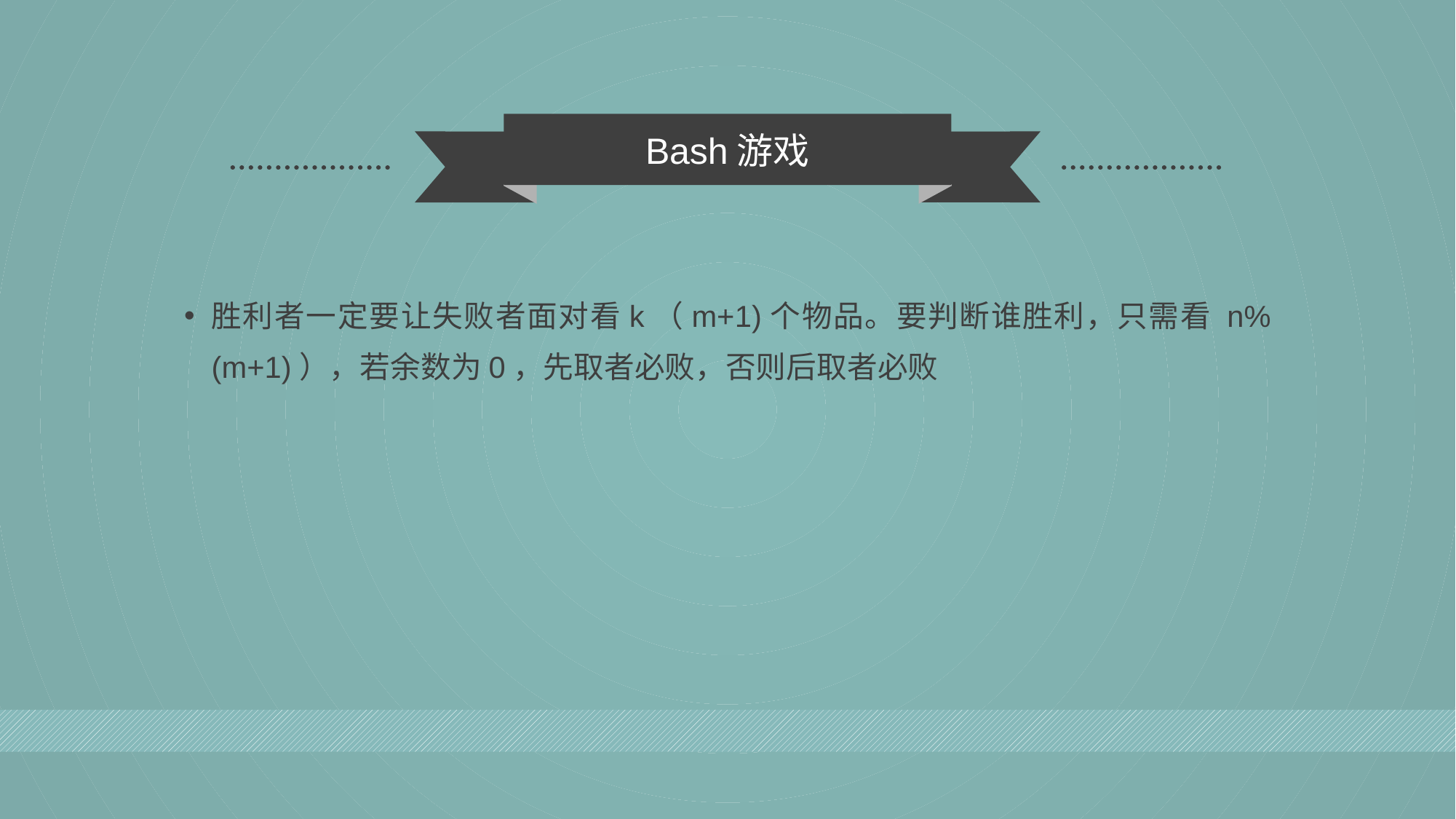

Bash游戏

胜利者一定要让失败者面对看k（m+1)个物品。要判断谁胜利，只需看 n%(m+1)），若余数为0，先取者必败，否则后取者必败